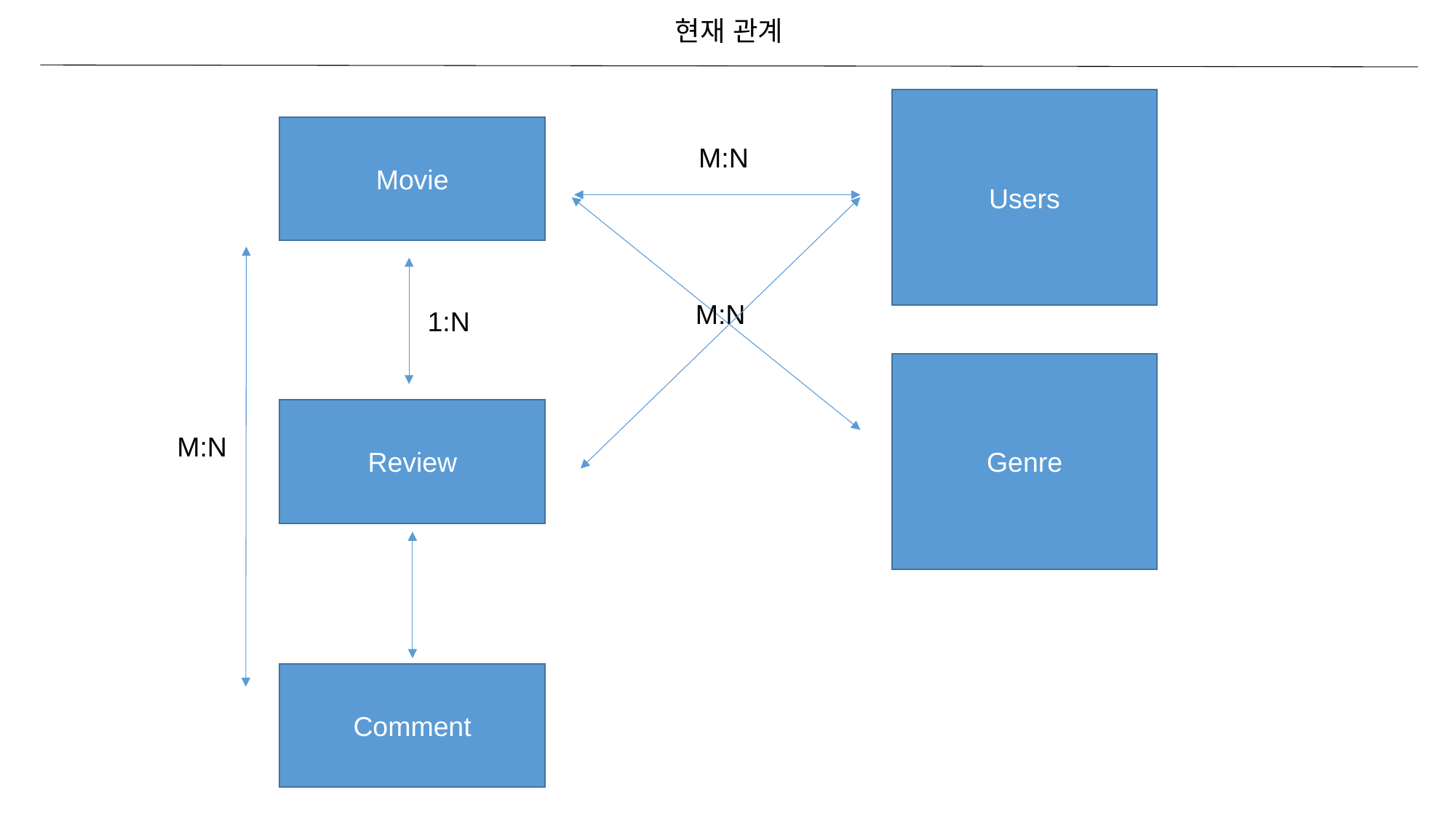

현재 관계
Users
Movie
M:N
M:N
1:N
Genre
Review
M:N
Comment